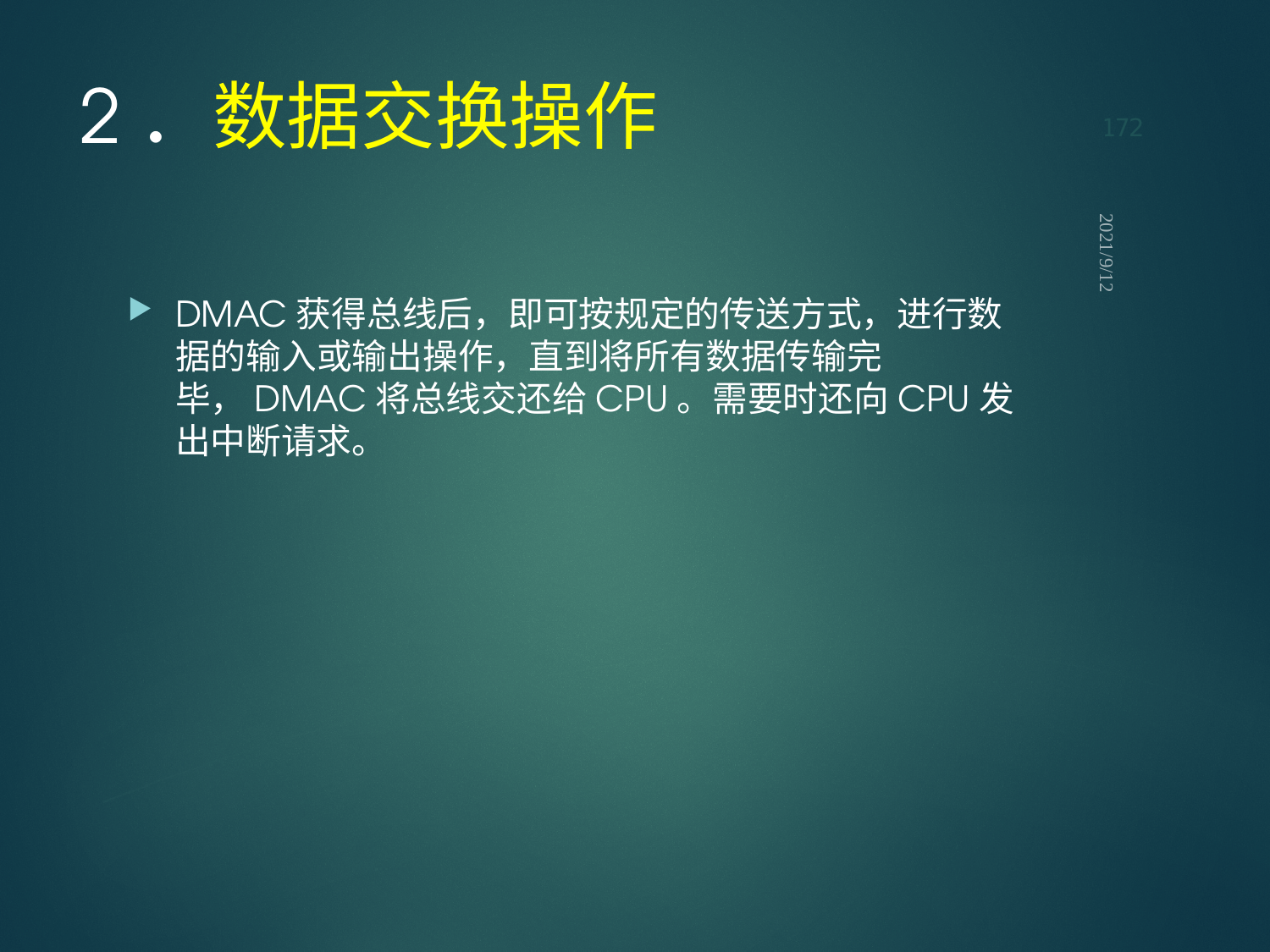

172
# 2．数据交换操作
2021/9/12
DMAC获得总线后，即可按规定的传送方式，进行数据的输入或输出操作，直到将所有数据传输完毕，DMAC将总线交还给CPU。需要时还向CPU发出中断请求。